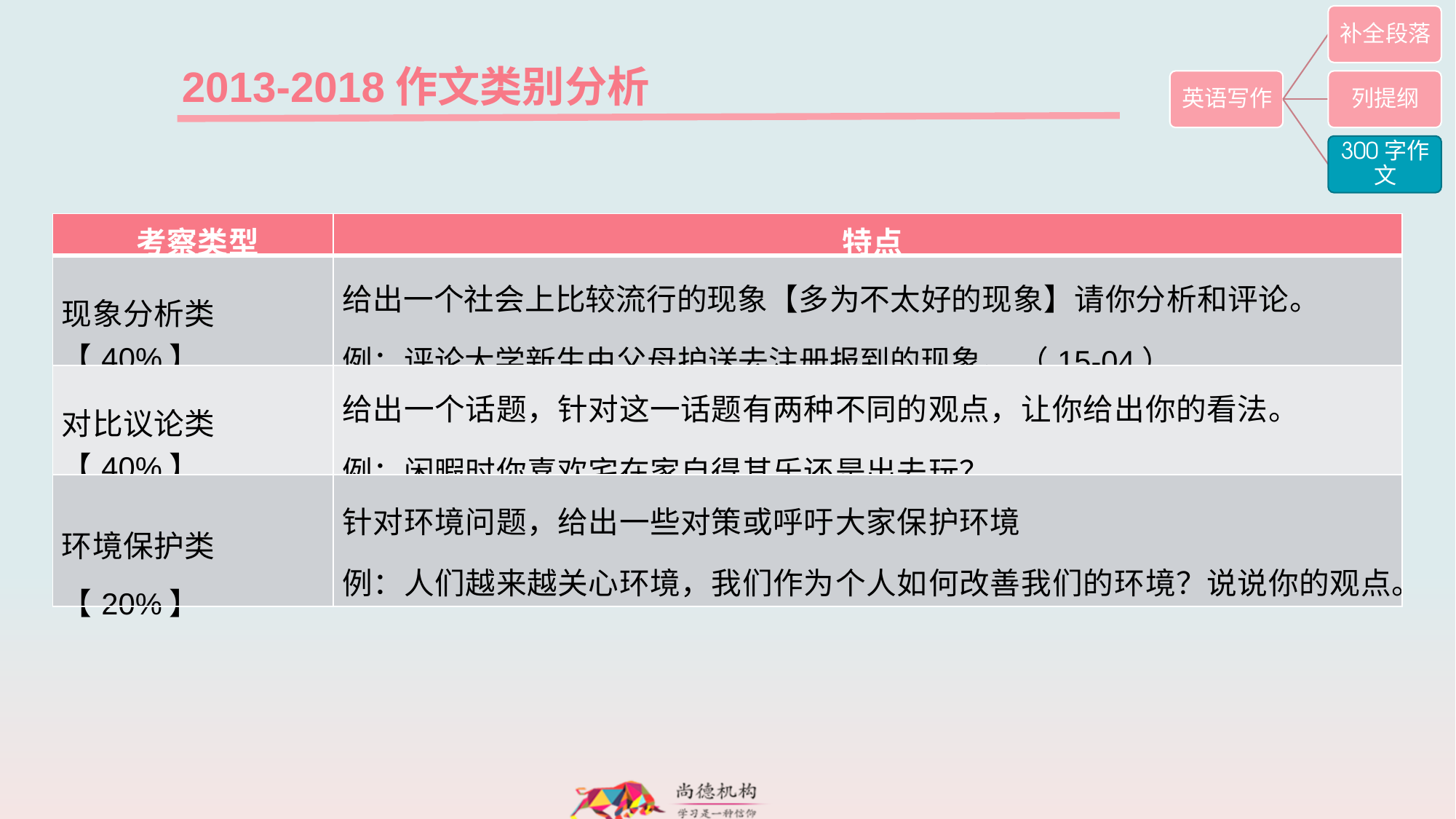

英语写作

补全段落

列提纲

300字作文
2013-2018作文类别分析
| 考察类型 | 特点 |
| --- | --- |
| 现象分析类【40%】 | 给出一个社会上比较流行的现象【多为不太好的现象】请你分析和评论。 例：评论大学新生由父母护送去注册报到的现象。 （15-04） |
| 对比议论类【40%】 | 给出一个话题，针对这一话题有两种不同的观点，让你给出你的看法。 例：闲暇时你喜欢宅在家自得其乐还是出去玩？ |
| 环境保护类【20%】 | 针对环境问题，给出一些对策或呼吁大家保护环境 例：人们越来越关心环境，我们作为个人如何改善我们的环境？说说你的观点。 |